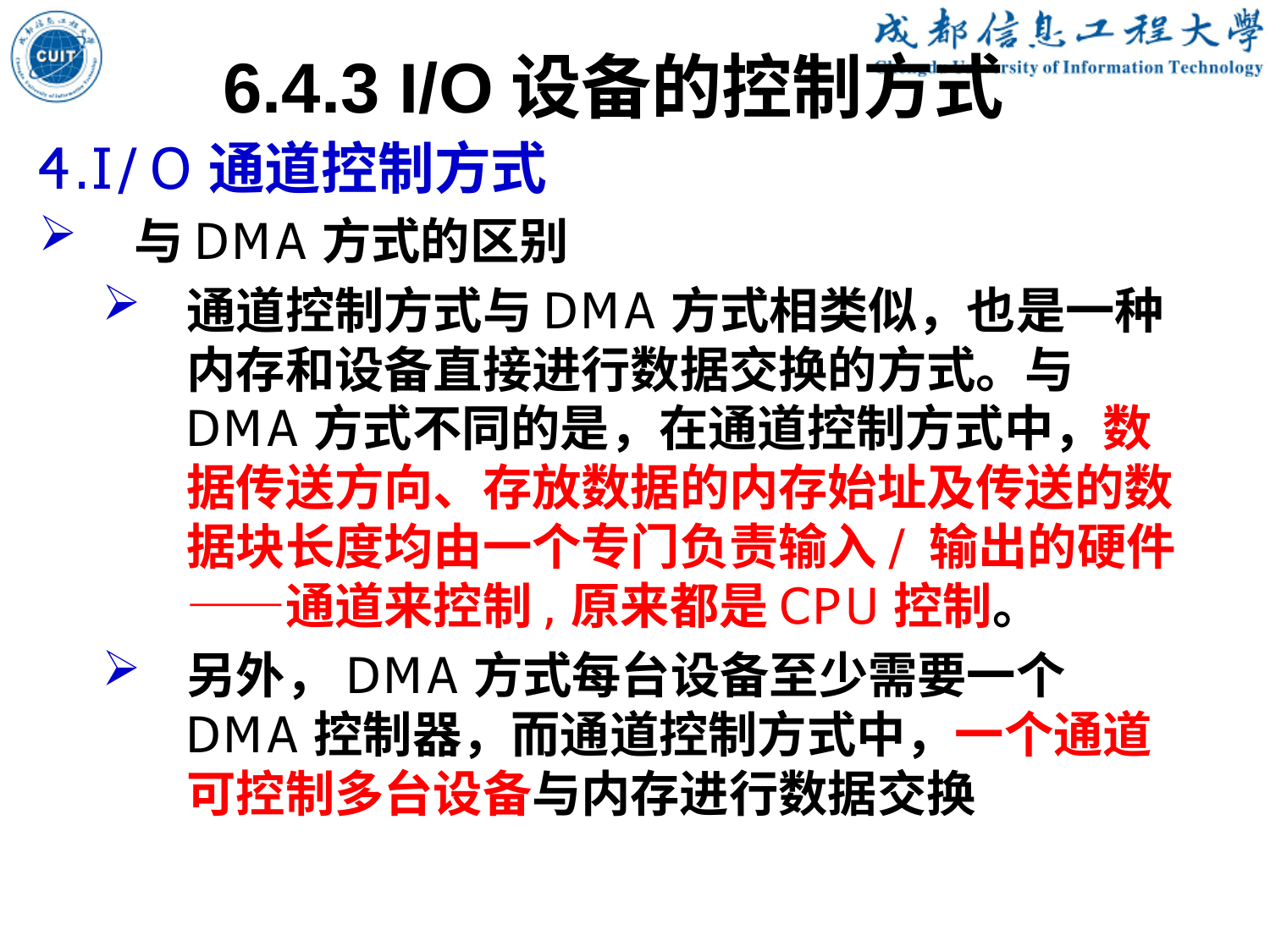

6.4.3 I/O设备的控制方式
4.I/O通道控制方式
与DMA方式的区别
通道控制方式与DMA方式相类似，也是一种内存和设备直接进行数据交换的方式。与DMA方式不同的是，在通道控制方式中，数据传送方向、存放数据的内存始址及传送的数据块长度均由一个专门负责输入/输出的硬件——通道来控制,原来都是CPU控制。
另外，DMA方式每台设备至少需要一个DMA控制器，而通道控制方式中，一个通道可控制多台设备与内存进行数据交换